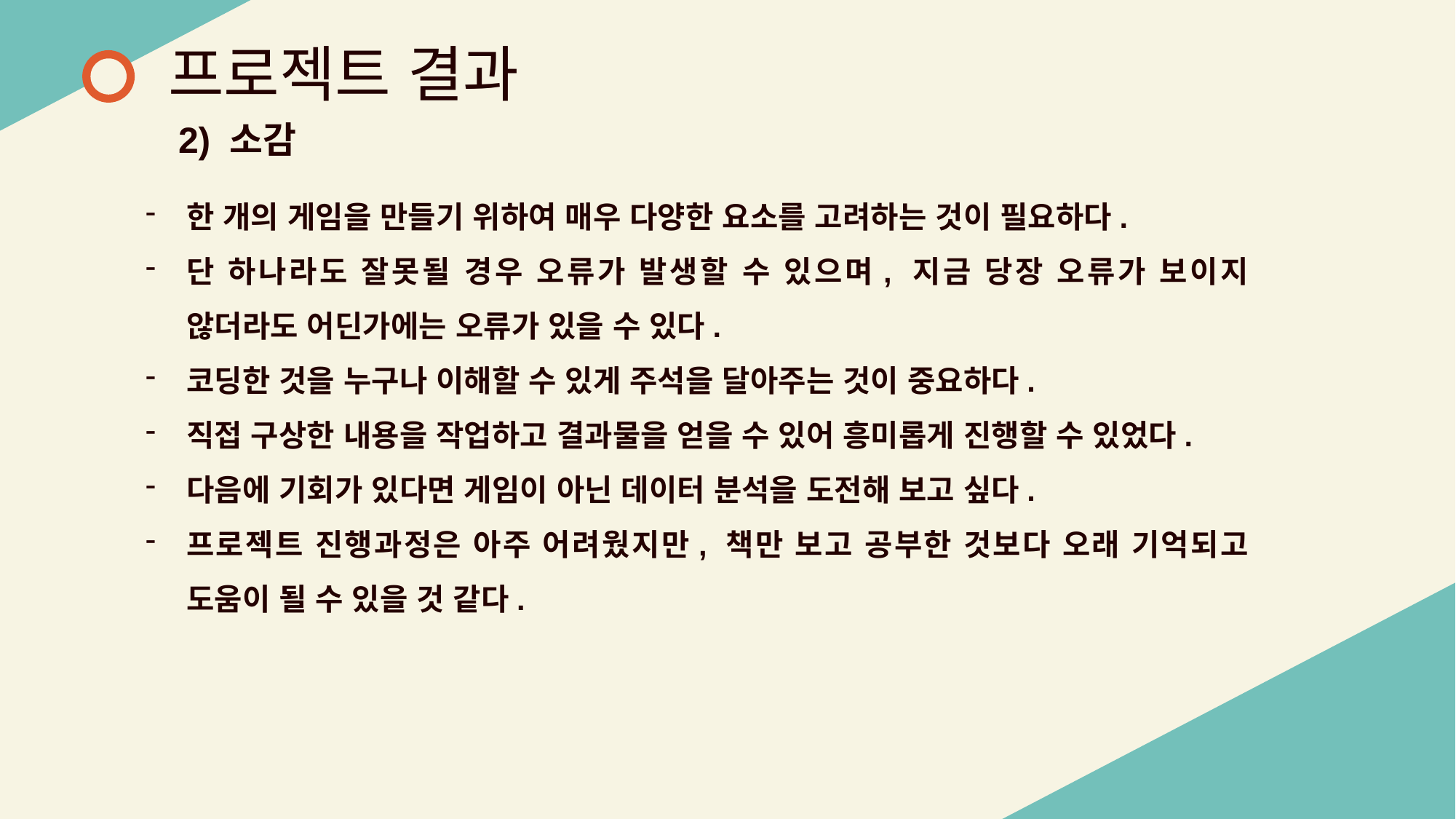

프로젝트 결과

2) 소감
한 개의 게임을 만들기 위하여 매우 다양한 요소를 고려하는 것이 필요하다.
단 하나라도 잘못될 경우 오류가 발생할 수 있으며, 지금 당장 오류가 보이지 않더라도 어딘가에는 오류가 있을 수 있다.
코딩한 것을 누구나 이해할 수 있게 주석을 달아주는 것이 중요하다.
직접 구상한 내용을 작업하고 결과물을 얻을 수 있어 흥미롭게 진행할 수 있었다.
다음에 기회가 있다면 게임이 아닌 데이터 분석을 도전해 보고 싶다.
프로젝트 진행과정은 아주 어려웠지만, 책만 보고 공부한 것보다 오래 기억되고 도움이 될 수 있을 것 같다.